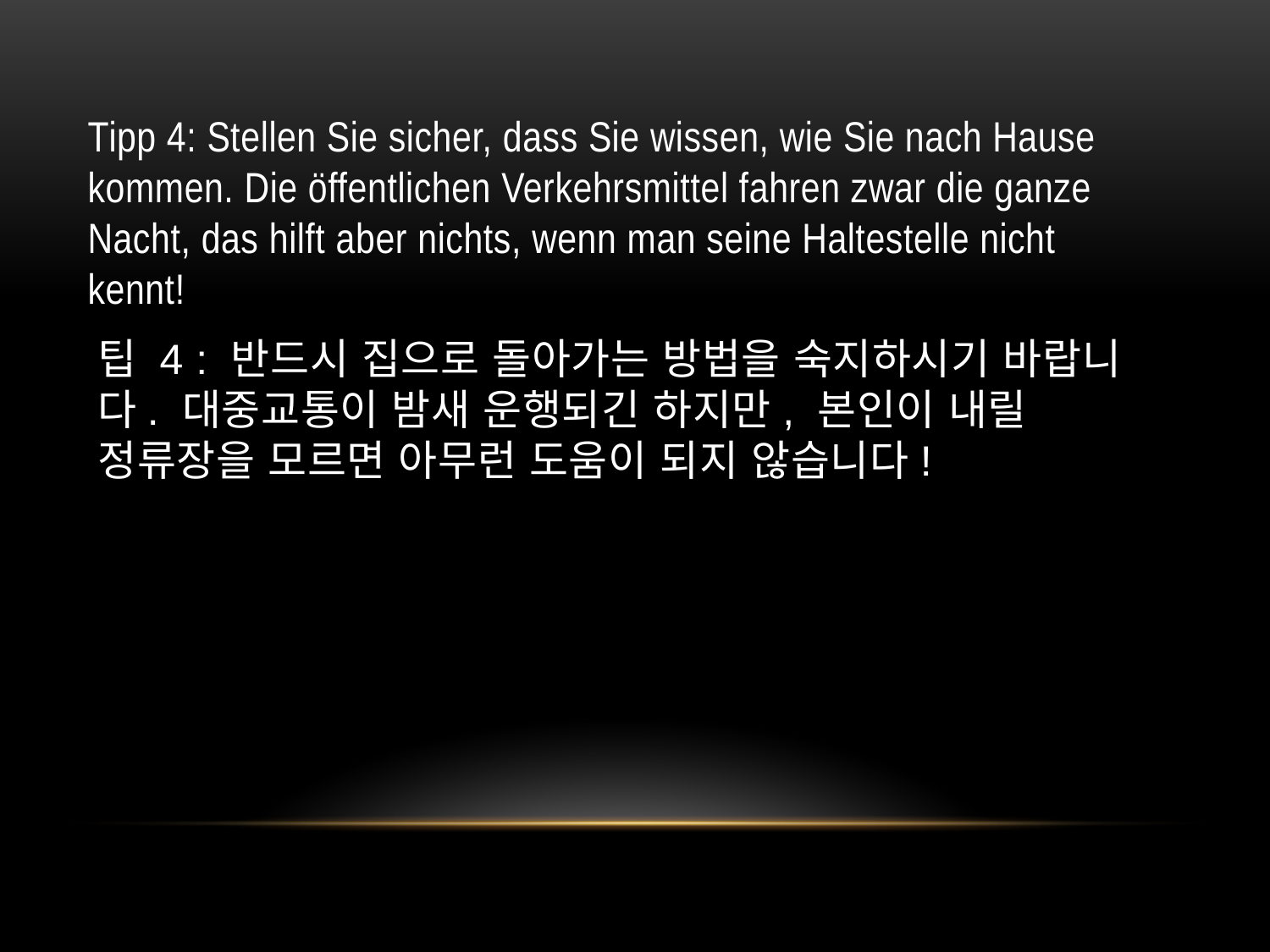

Tipp 4: Stellen Sie sicher, dass Sie wissen, wie Sie nach Hause kommen. Die öffentlichen Verkehrsmittel fahren zwar die ganze Nacht, das hilft aber nichts, wenn man seine Haltestelle nicht kennt!
팁 4 : 반드시 집으로 돌아가는 방법을 숙지하시기 바랍니다. 대중교통이 밤새 운행되긴 하지만, 본인이 내릴 정류장을 모르면 아무런 도움이 되지 않습니다!